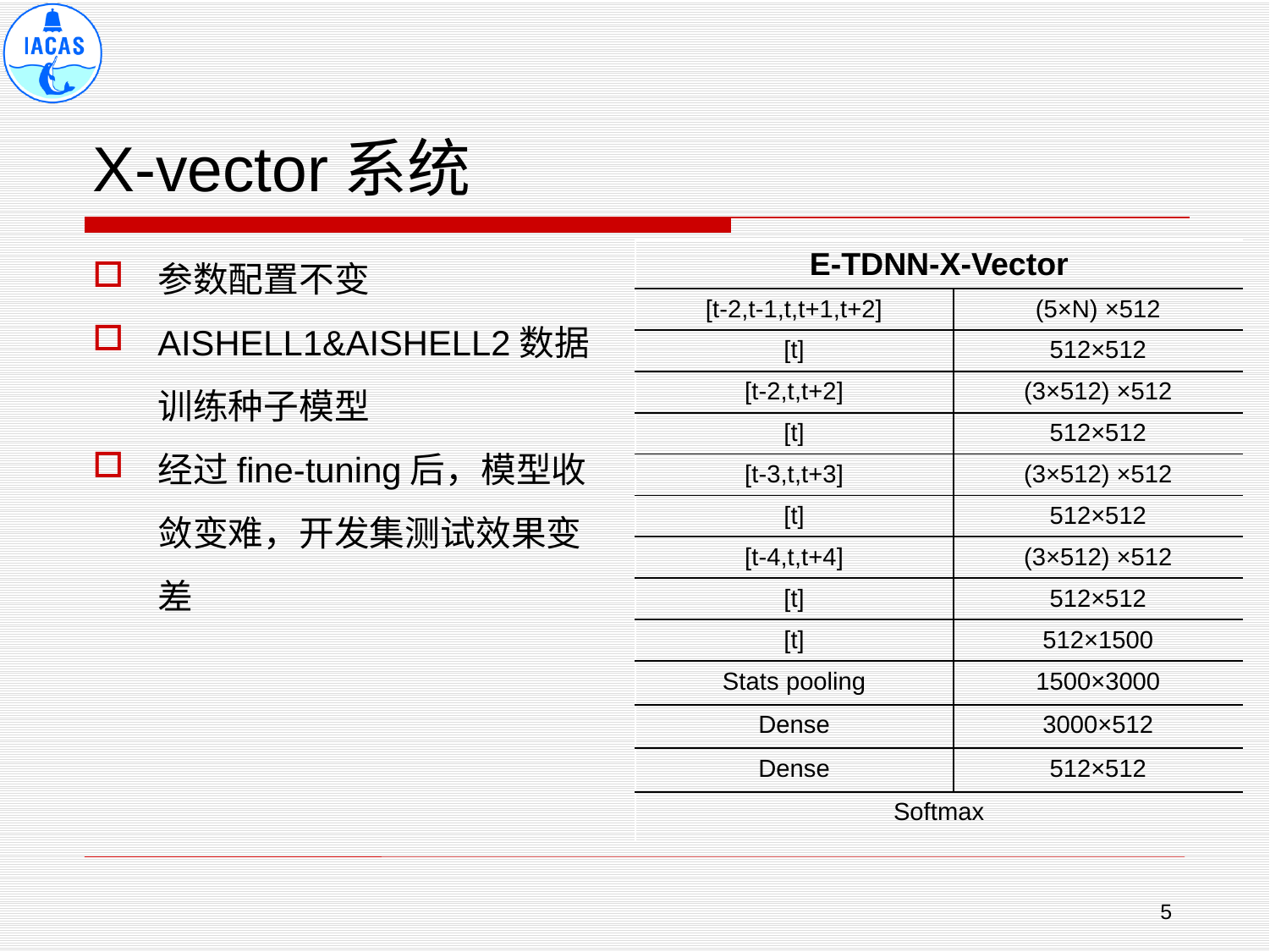

# X-vector系统
参数配置不变
AISHELL1&AISHELL2数据训练种子模型
经过fine-tuning后，模型收敛变难，开发集测试效果变差

| E-TDNN-X-Vector |  |
| --- | --- |
| [t-2,t-1,t,t+1,t+2] | (5×N) ×512 |
| [t] | 512×512 |
| [t-2,t,t+2] | (3×512) ×512 |
| [t] | 512×512 |
| [t-3,t,t+3] | (3×512) ×512 |
| [t] | 512×512 |
| [t-4,t,t+4] | (3×512) ×512 |
| [t] | 512×512 |
| [t] | 512×1500 |
| Stats pooling | 1500×3000 |
| Dense | 3000×512 |
| Dense | 512×512 |
| Softmax |  |

5